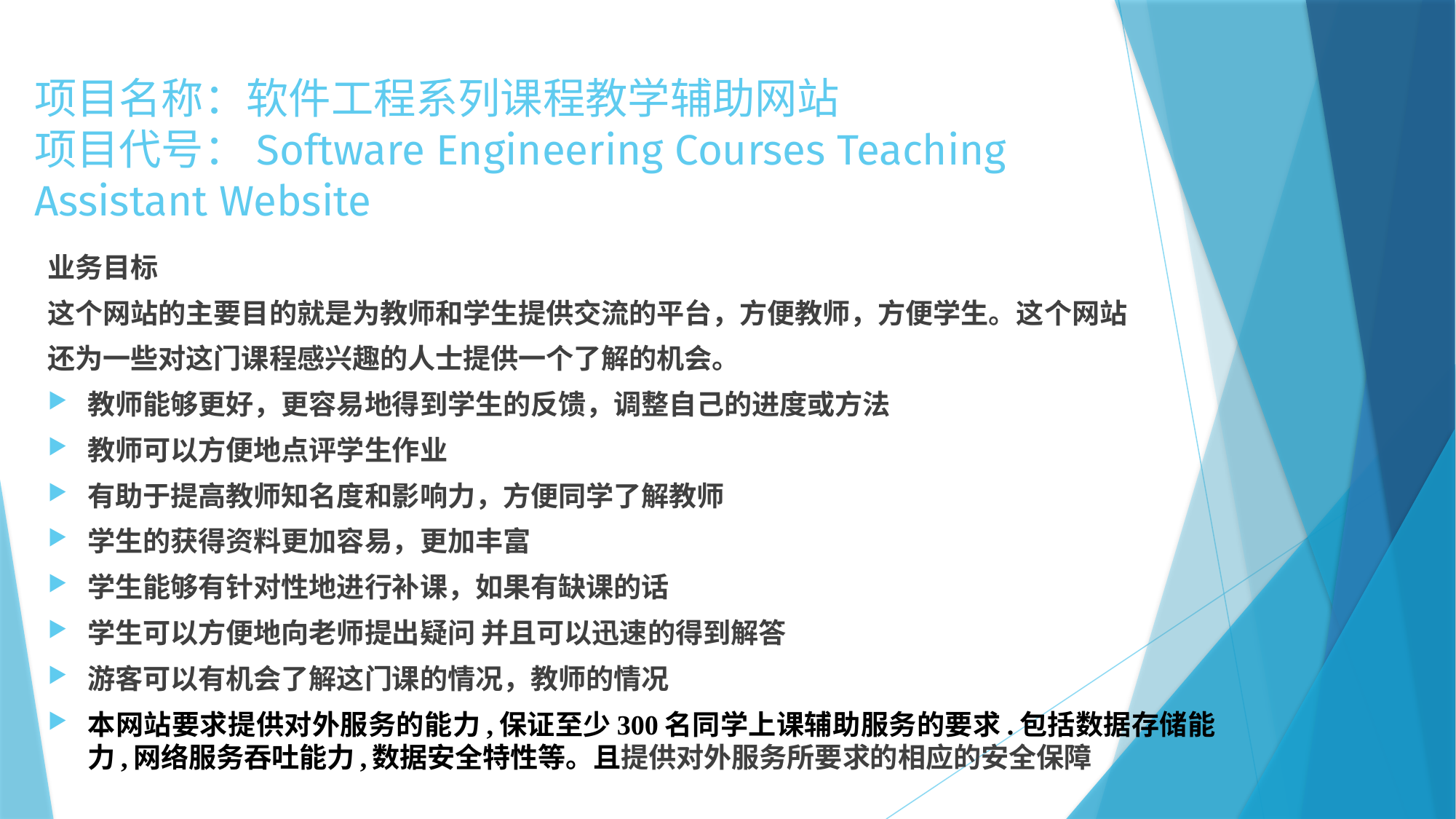

# 项目名称：软件工程系列课程教学辅助网站 项目代号：Software Engineering Courses Teaching Assistant Website
业务目标
这个网站的主要目的就是为教师和学生提供交流的平台，方便教师，方便学生。这个网站
还为一些对这门课程感兴趣的人士提供一个了解的机会。
教师能够更好，更容易地得到学生的反馈，调整自己的进度或方法
教师可以方便地点评学生作业
有助于提高教师知名度和影响力，方便同学了解教师
学生的获得资料更加容易，更加丰富
学生能够有针对性地进行补课，如果有缺课的话
学生可以方便地向老师提出疑问 并且可以迅速的得到解答
游客可以有机会了解这门课的情况，教师的情况
本网站要求提供对外服务的能力,保证至少300名同学上课辅助服务的要求.包括数据存储能力,网络服务吞吐能力,数据安全特性等。且提供对外服务所要求的相应的安全保障